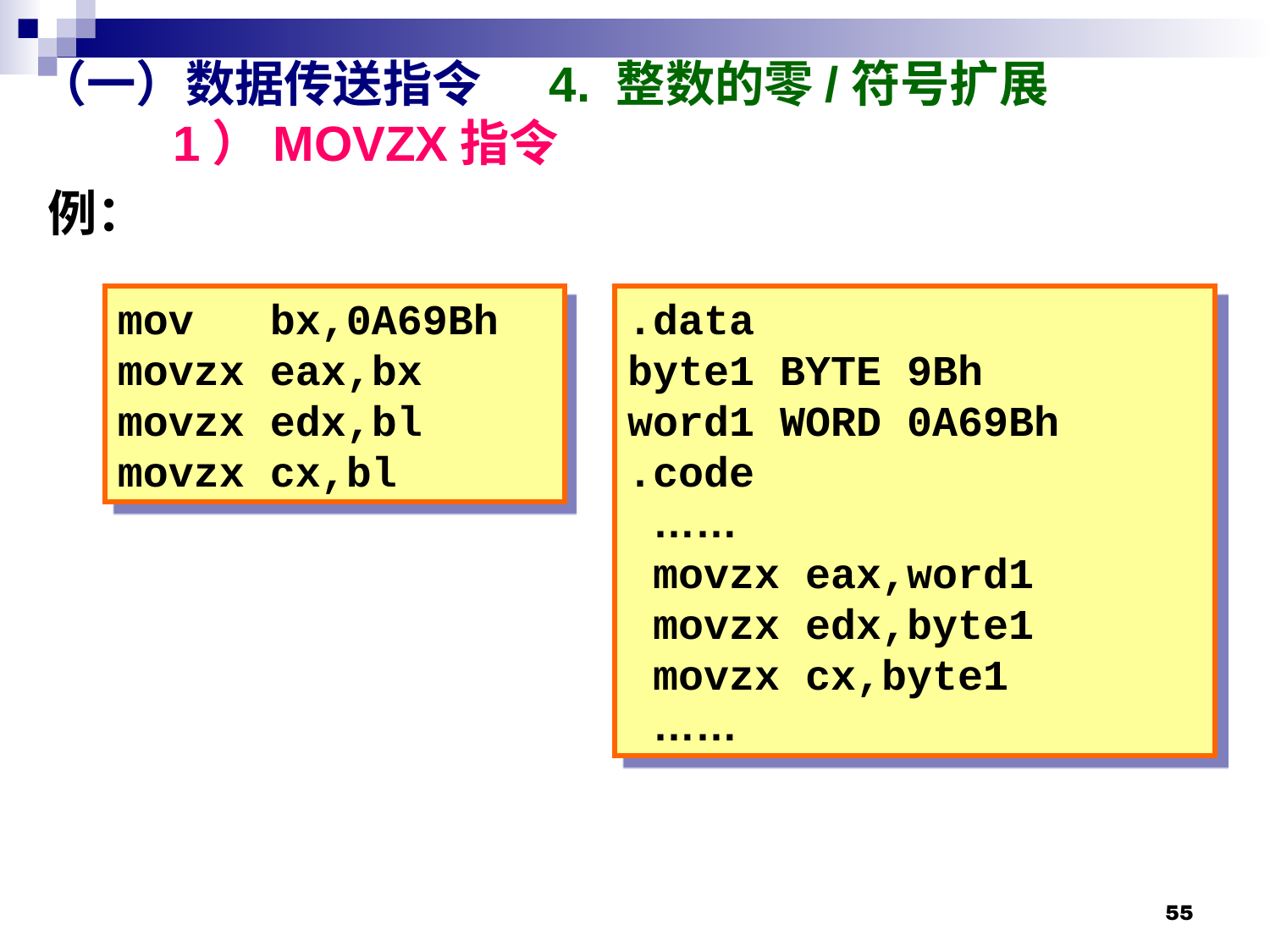

# （一）数据传送指令     4. 整数的零/符号扩展 1）MOVZX指令
例：
mov   bx,0A69Bh
movzx eax,bx
movzx edx,bl
movzx cx,bl
.data
byte1 BYTE 9Bh
word1 WORD 0A69Bh
.code
 ……
 movzx eax,word1
 movzx edx,byte1
 movzx cx,byte1
 ……
55